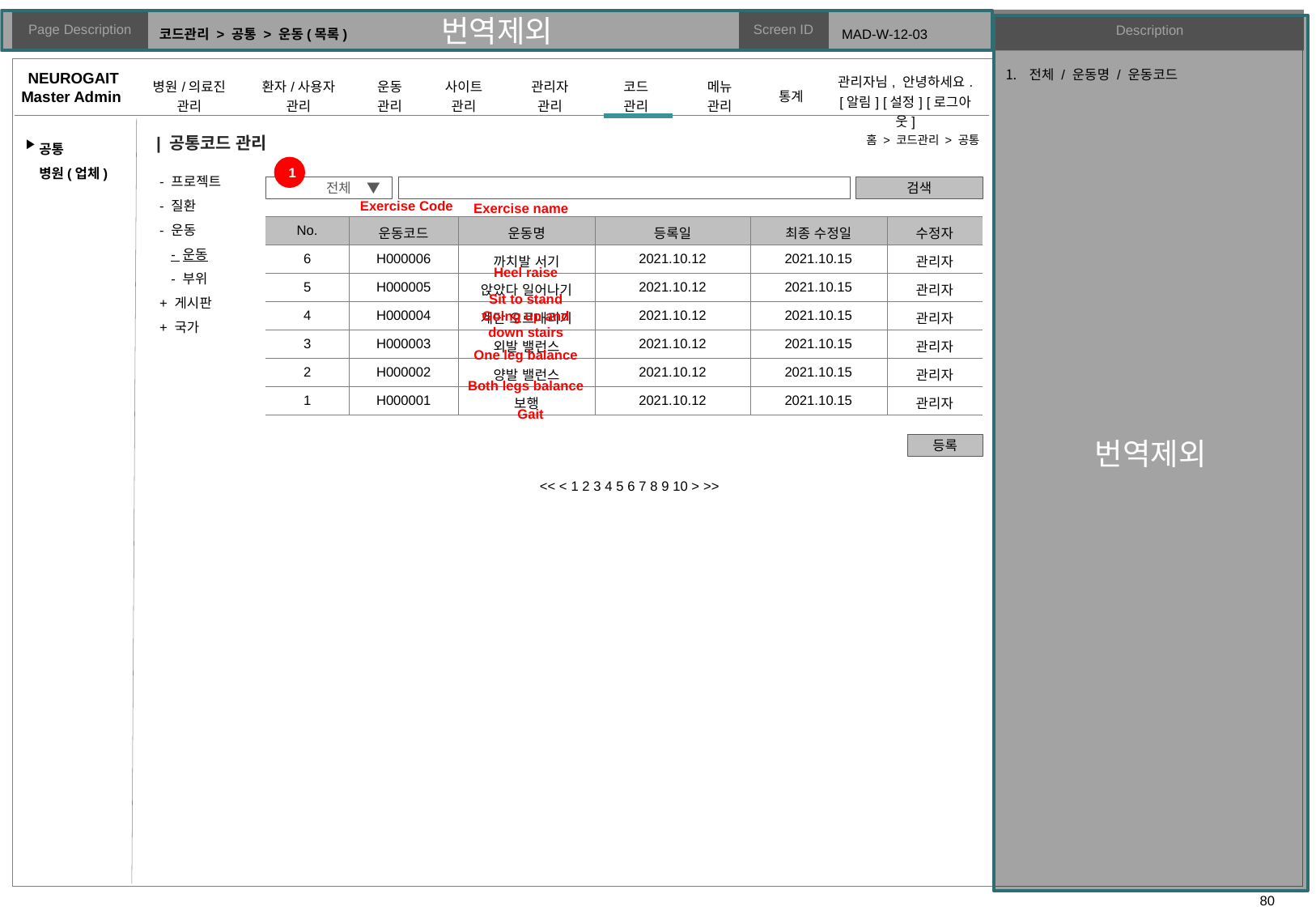

# 코드관리 > 공통 > 운동(목록)
MAD-W-12-03
전체 / 운동명 / 운동코드

| 공통코드 관리
홈 > 코드관리 > 공통
▶
1
- 프로젝트
- 질환
- 운동
   - 운동
   - 부위
+ 게시판
+ 국가
전체    ▼

검색
Exercise Code
Exercise name
| No. | 운동코드 | 운동명 | 등록일 | 최종 수정일 | 수정자 |
| --- | --- | --- | --- | --- | --- |
| 6 | H000006 | 까치발 서기 | 2021.10.12 | 2021.10.15 | 관리자 |
| 5 | H000005 | 앉았다 일어나기 | 2021.10.12 | 2021.10.15 | 관리자 |
| 4 | H000004 | 계단 오르내리기 | 2021.10.12 | 2021.10.15 | 관리자 |
| 3 | H000003 | 외발 밸런스 | 2021.10.12 | 2021.10.15 | 관리자 |
| 2 | H000002 | 양발 밸런스 | 2021.10.12 | 2021.10.15 | 관리자 |
| 1 | H000001 | 보행 | 2021.10.12 | 2021.10.15 | 관리자 |
Heel raise
Sit to stand
Going up and down stairs
One leg balance
Both legs balance
Gait
등록
<< < 1 2 3 4 5 6 7 8 9 10 > >>